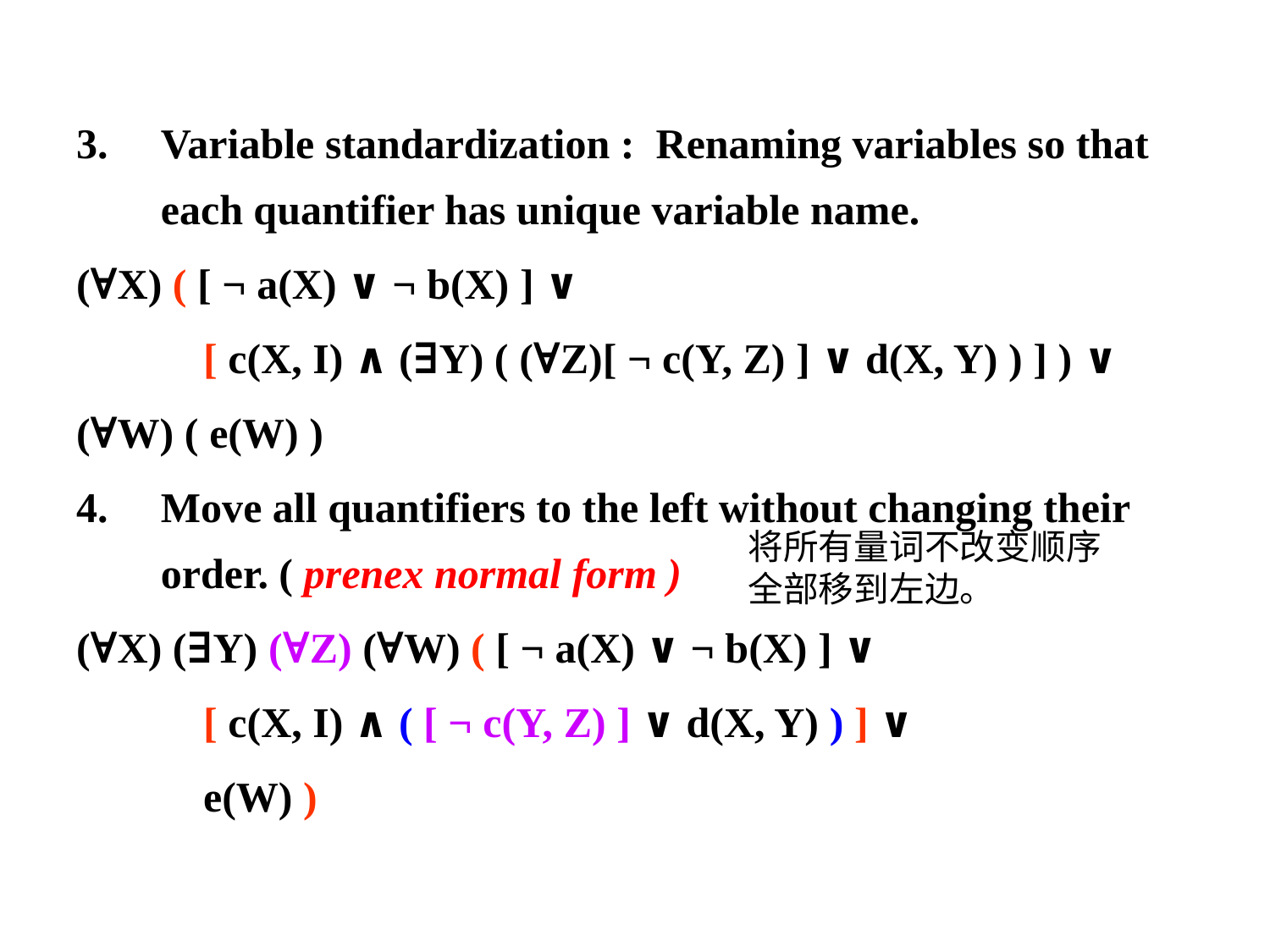

Variable standardization :  Renaming variables so that each quantifier has unique variable name.
(∀X) ( [ ¬ a(X) ∨ ¬ b(X) ] ∨
            [ c(X, I) ∧ (∃Y) ( (∀Z)[ ¬ c(Y, Z) ] ∨ d(X, Y) ) ] ) ∨
(∀W) ( e(W) )
Move all quantifiers to the left without changing their order. ( prenex normal form )
(∀X) (∃Y) (∀Z) (∀W) ( [ ¬ a(X) ∨ ¬ b(X) ] ∨
            [ c(X, I) ∧ ( [ ¬ c(Y, Z) ] ∨ d(X, Y) ) ] ∨
            e(W) )
将所有量词不改变顺序全部移到左边。